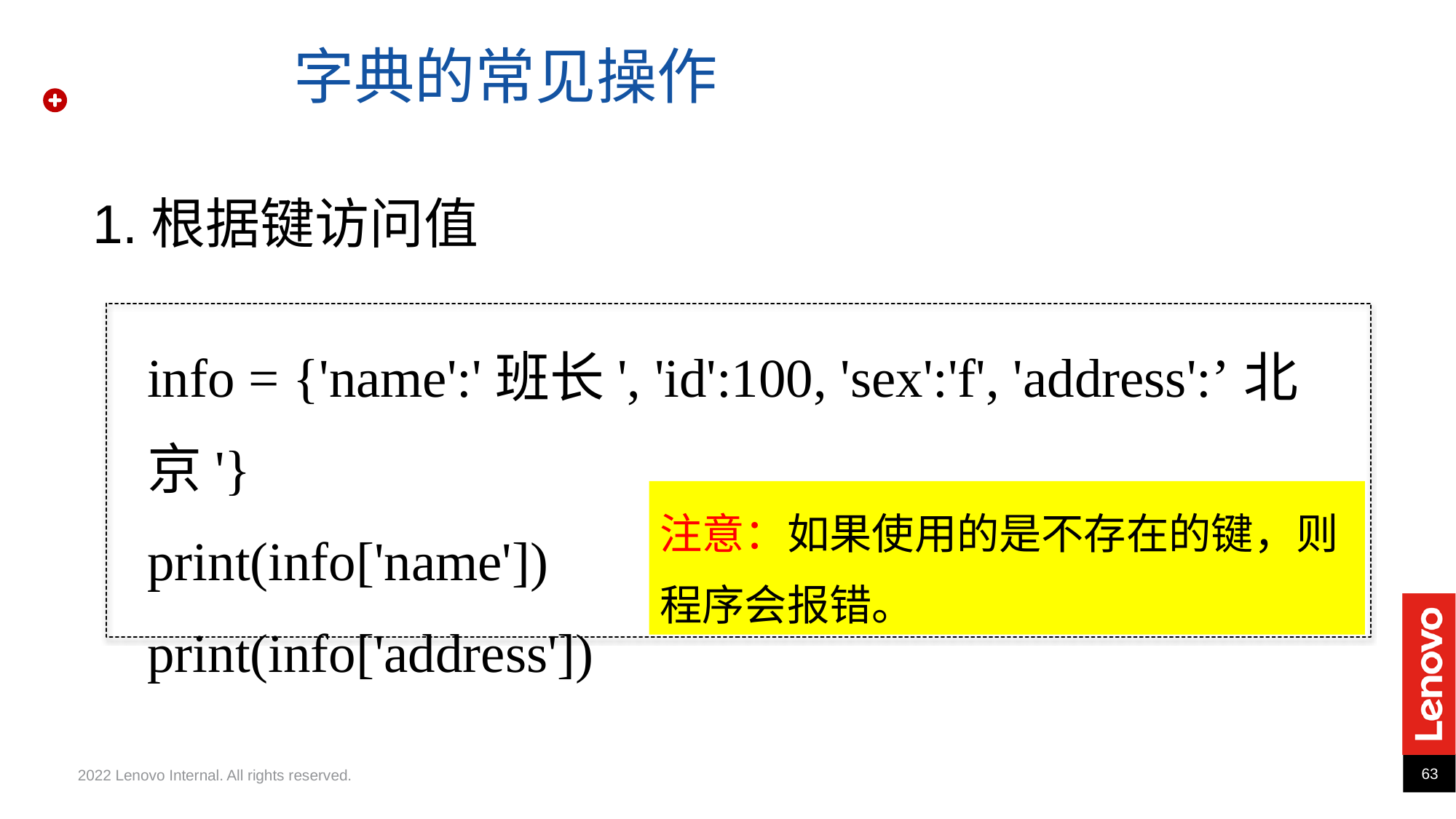

字典的常见操作
1.根据键访问值

info = {'name':'班长', 'id':100, 'sex':'f', 'address':’北京'}
print(info['name'])
print(info['address'])
注意：如果使用的是不存在的键，则程序会报错。